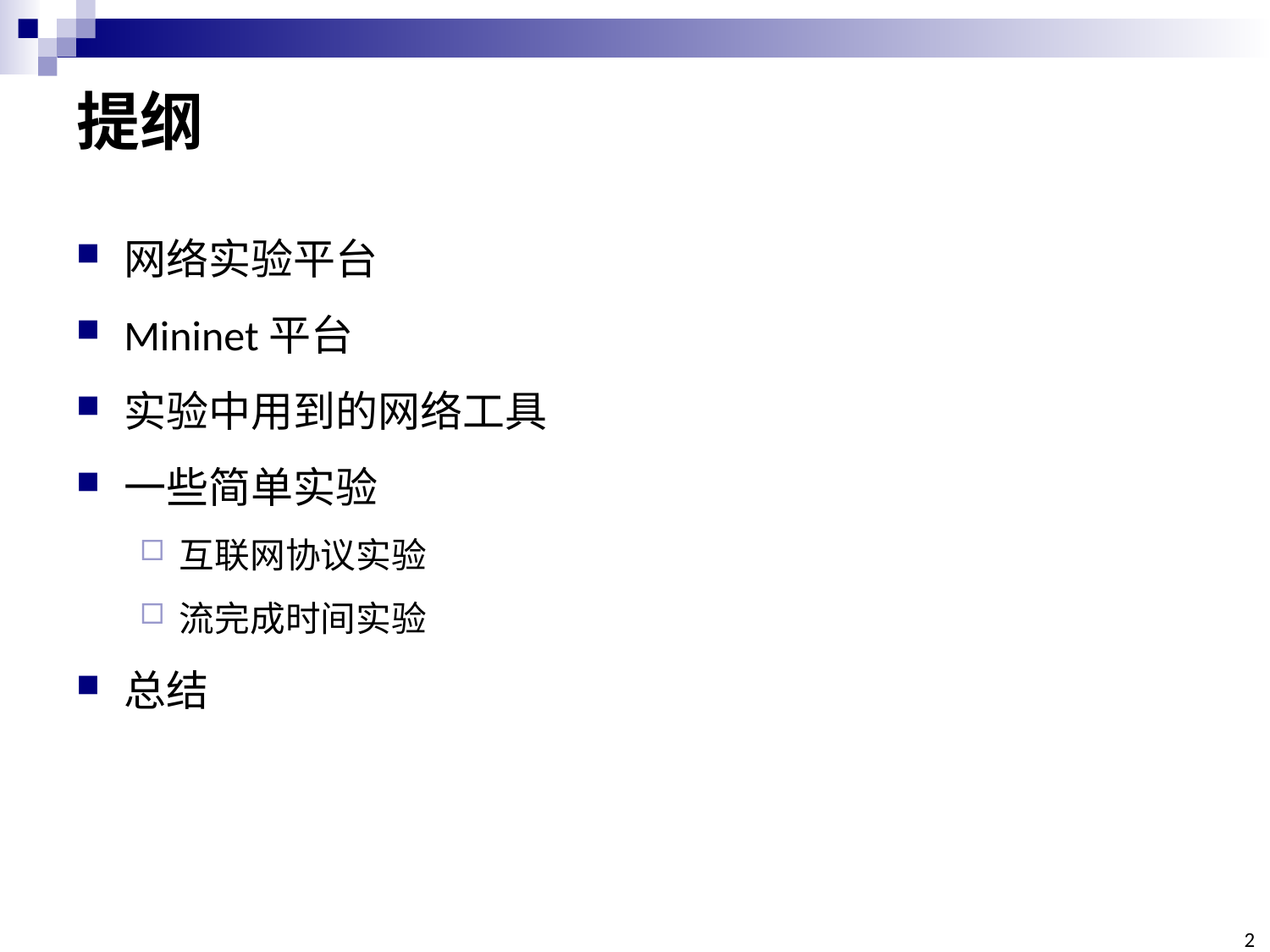

# 提纲
网络实验平台
Mininet平台
实验中用到的网络工具
一些简单实验
互联网协议实验
流完成时间实验
总结

2